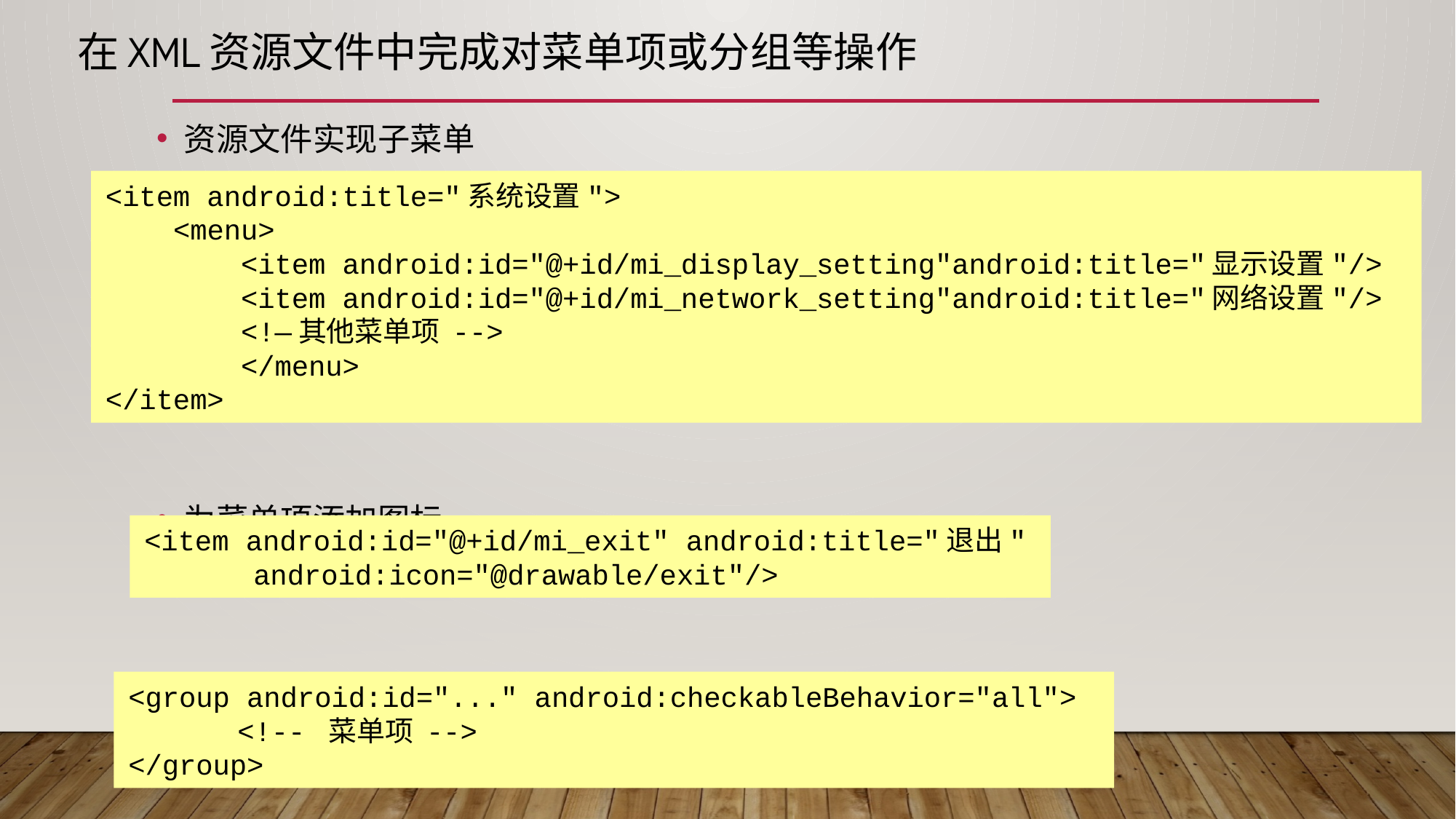

# 在XML资源文件中完成对菜单项或分组等操作
资源文件实现子菜单

为菜单项添加图标

设置菜单项的可选策略

<item android:title="系统设置">
    <menu>
        <item android:id="@+id/mi_display_setting"android:title="显示设置"/>
        <item android:id="@+id/mi_network_setting"android:title="网络设置"/>
        <!—其他菜单项 -->
        </menu>
</item>
<item android:id="@+id/mi_exit" android:title="退出"
	android:icon="@drawable/exit"/>
<group android:id="..." android:checkableBehavior="all">
	<!-- 菜单项 -->
</group>